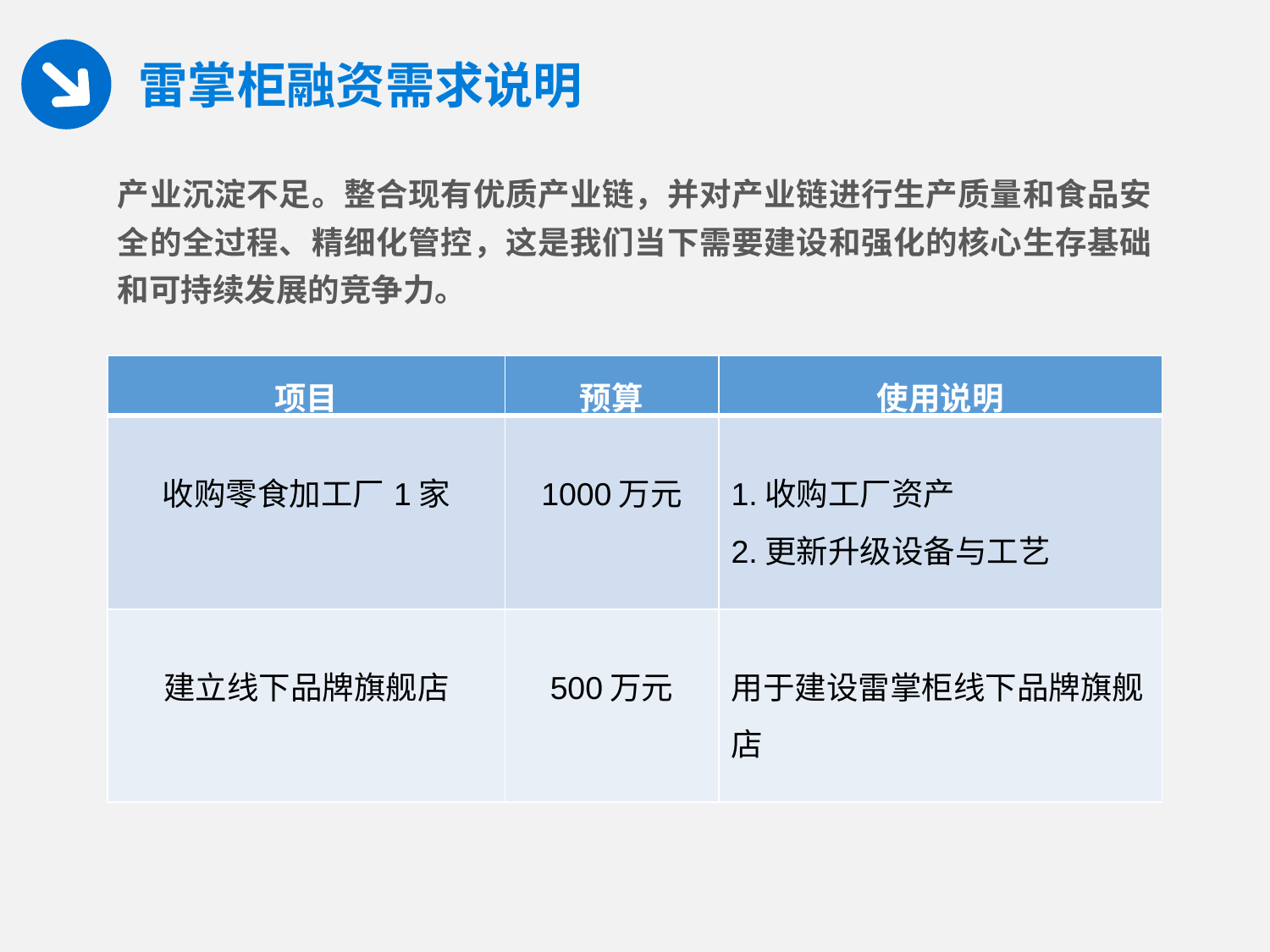

雷掌柜融资需求说明
产业沉淀不足。整合现有优质产业链，并对产业链进行生产质量和食品安全的全过程、精细化管控，这是我们当下需要建设和强化的核心生存基础和可持续发展的竞争力。
| 项目 | 预算 | 使用说明 |
| --- | --- | --- |
| 收购零食加工厂1家 | 1000万元 | 1.收购工厂资产 2.更新升级设备与工艺 |
| 建立线下品牌旗舰店 | 500万元 | 用于建设雷掌柜线下品牌旗舰店 |